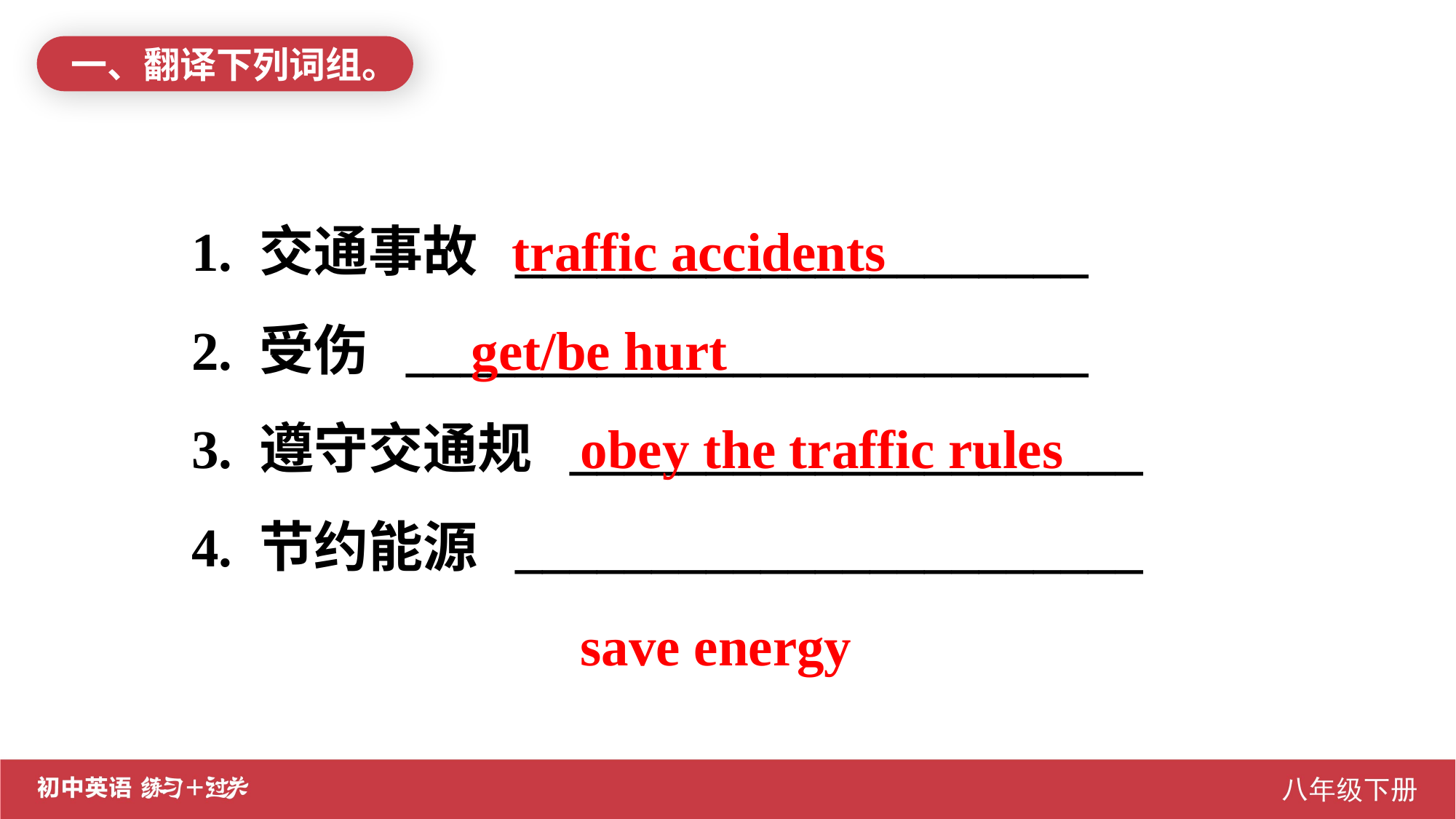

一、翻译下列词组。
1. 交通事故  _____________________
2. 受伤  _________________________
3. 遵守交通规  _____________________
4. 节约能源  _______________________
    traffic accidents
 get/be hurt
         obey the traffic rules
         save energy